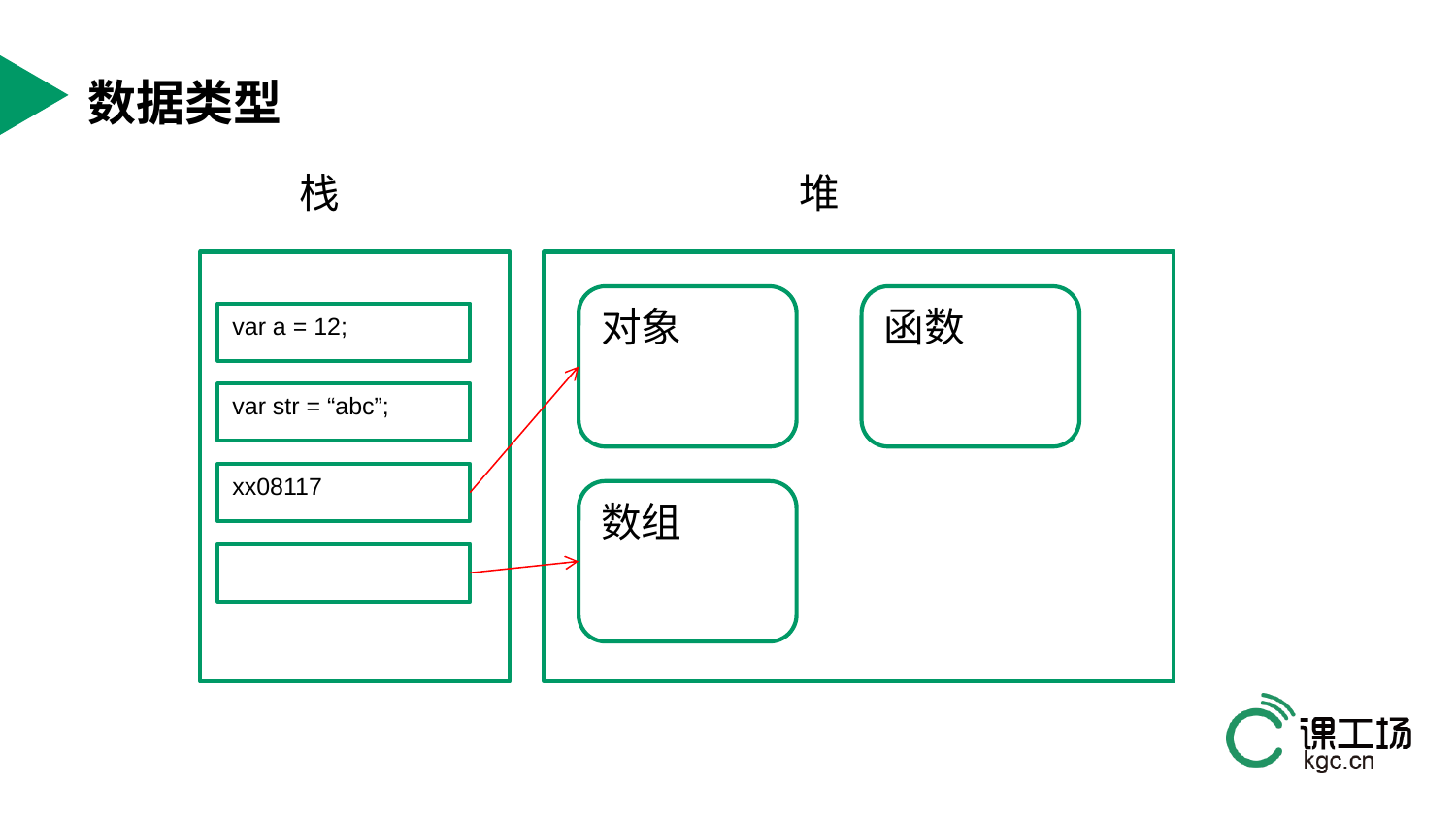

# 数据类型
栈
堆

对象
函数
var a = 12;
var str = “abc”;
xx08117
数组